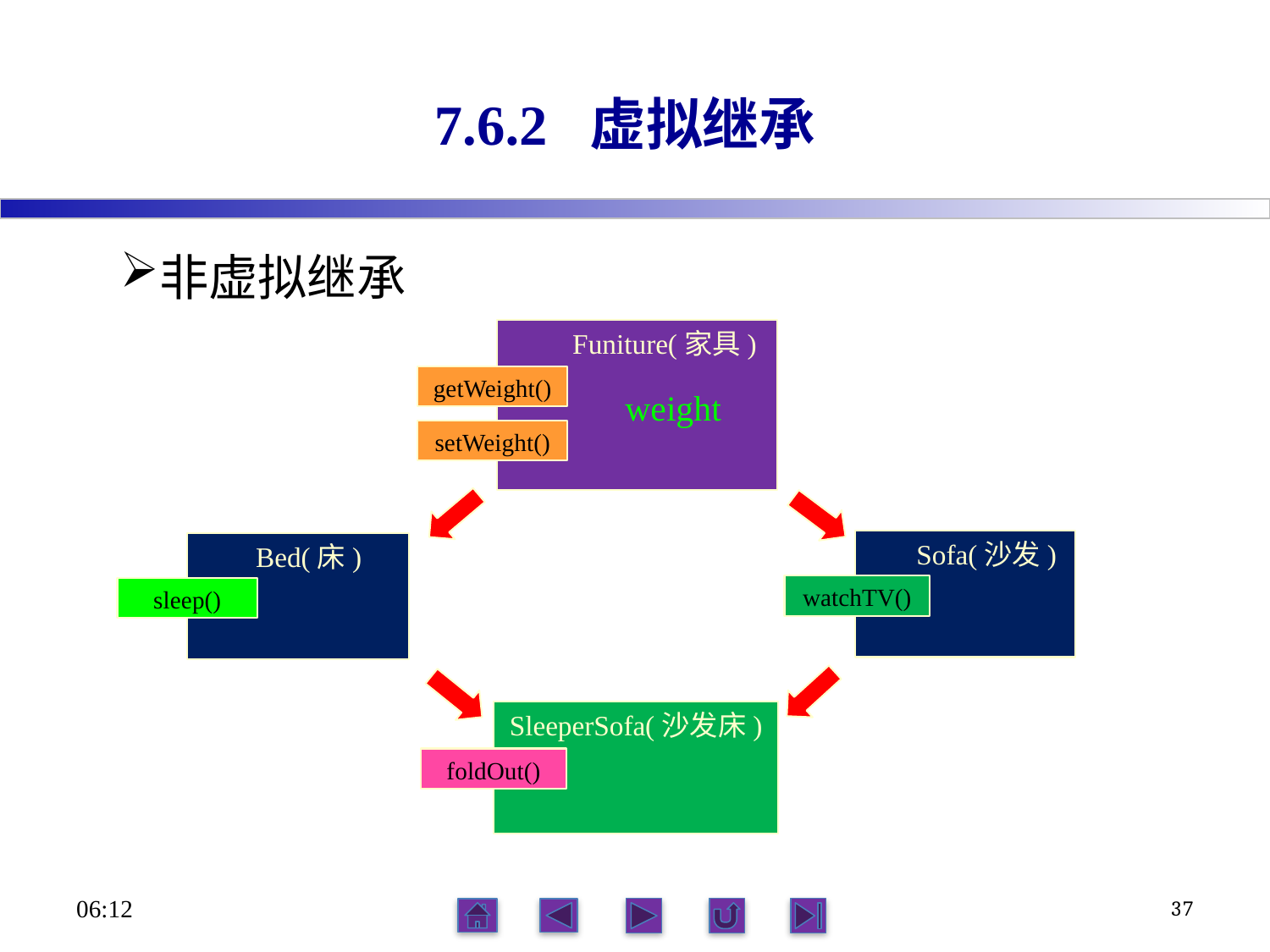

# 7.6.2  虚拟继承
非虚拟继承

         Funiture(家具)

             weight
getWeight()
setWeight()

       Sofa(沙发)

        Bed(床)

watchTV()
sleep()

SleeperSofa(沙发床)

foldOut()
06:12
37